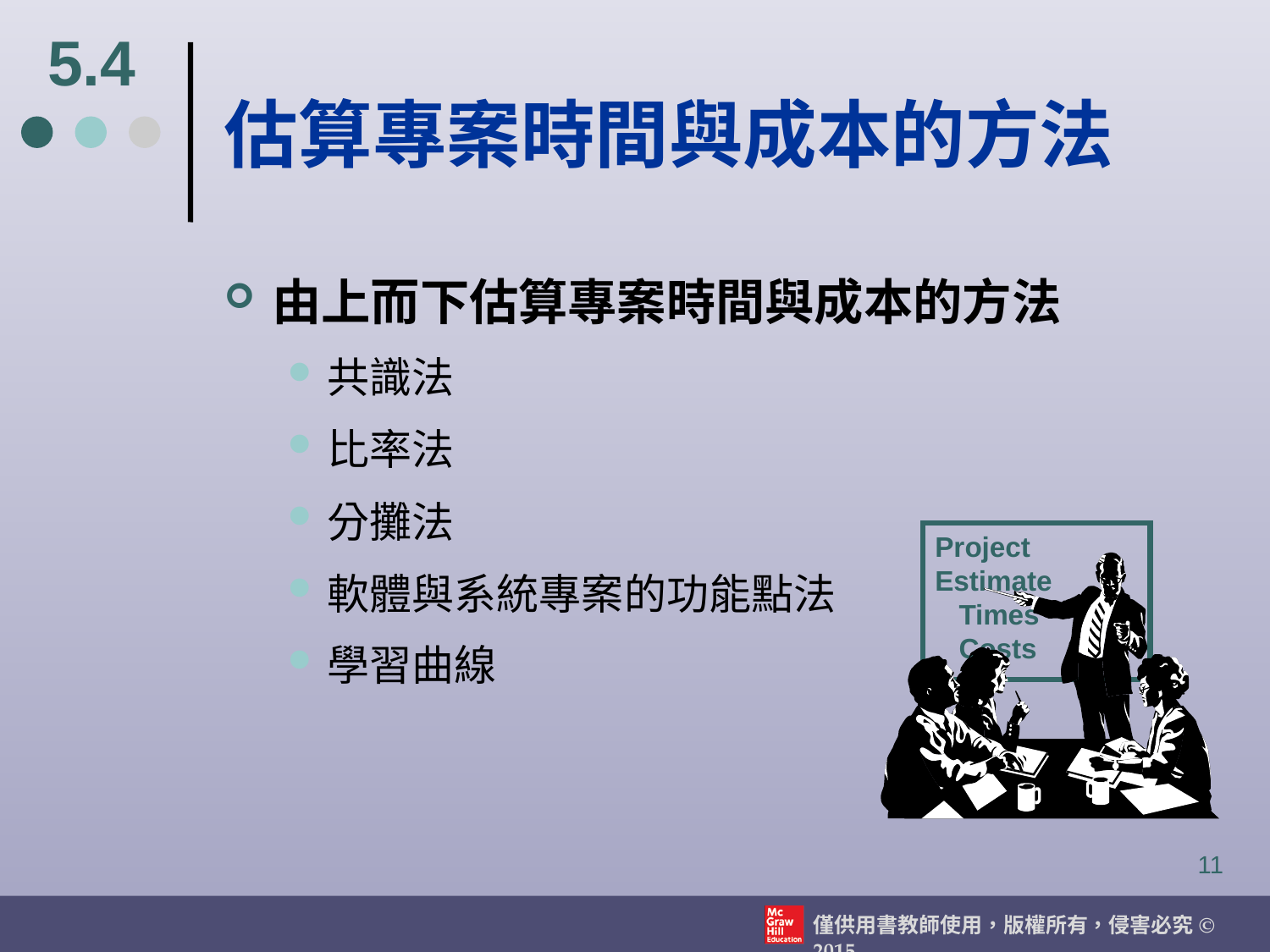

5.4
# 估算專案時間與成本的方法
由上而下估算專案時間與成本的方法
共識法
比率法
分攤法
軟體與系統專案的功能點法
學習曲線
Project Estimate
	Times
	Costs

11